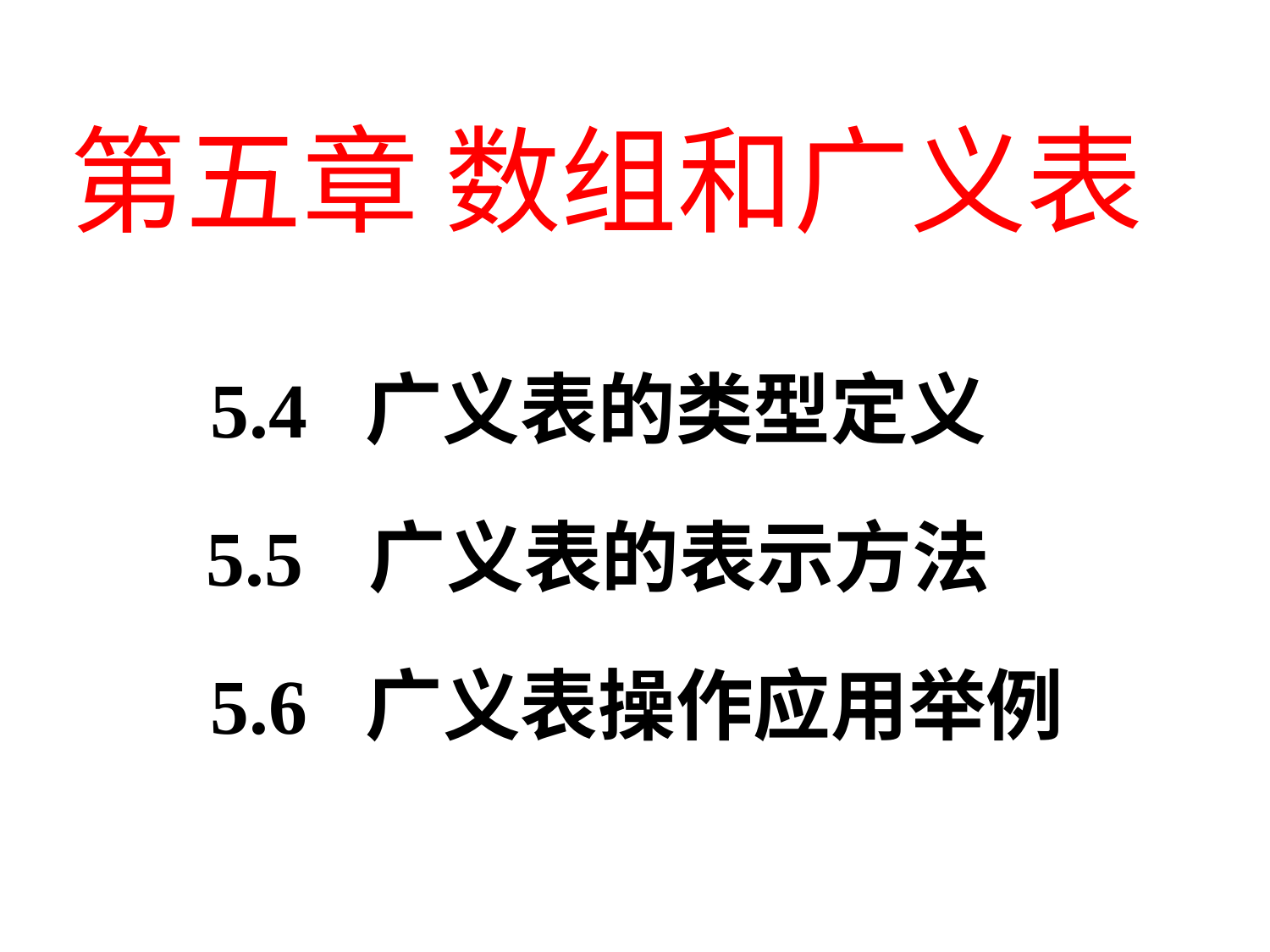

第五章 数组和广义表
5.4  广义表的类型定义
5.5 广义表的表示方法
5.6  广义表操作应用举例